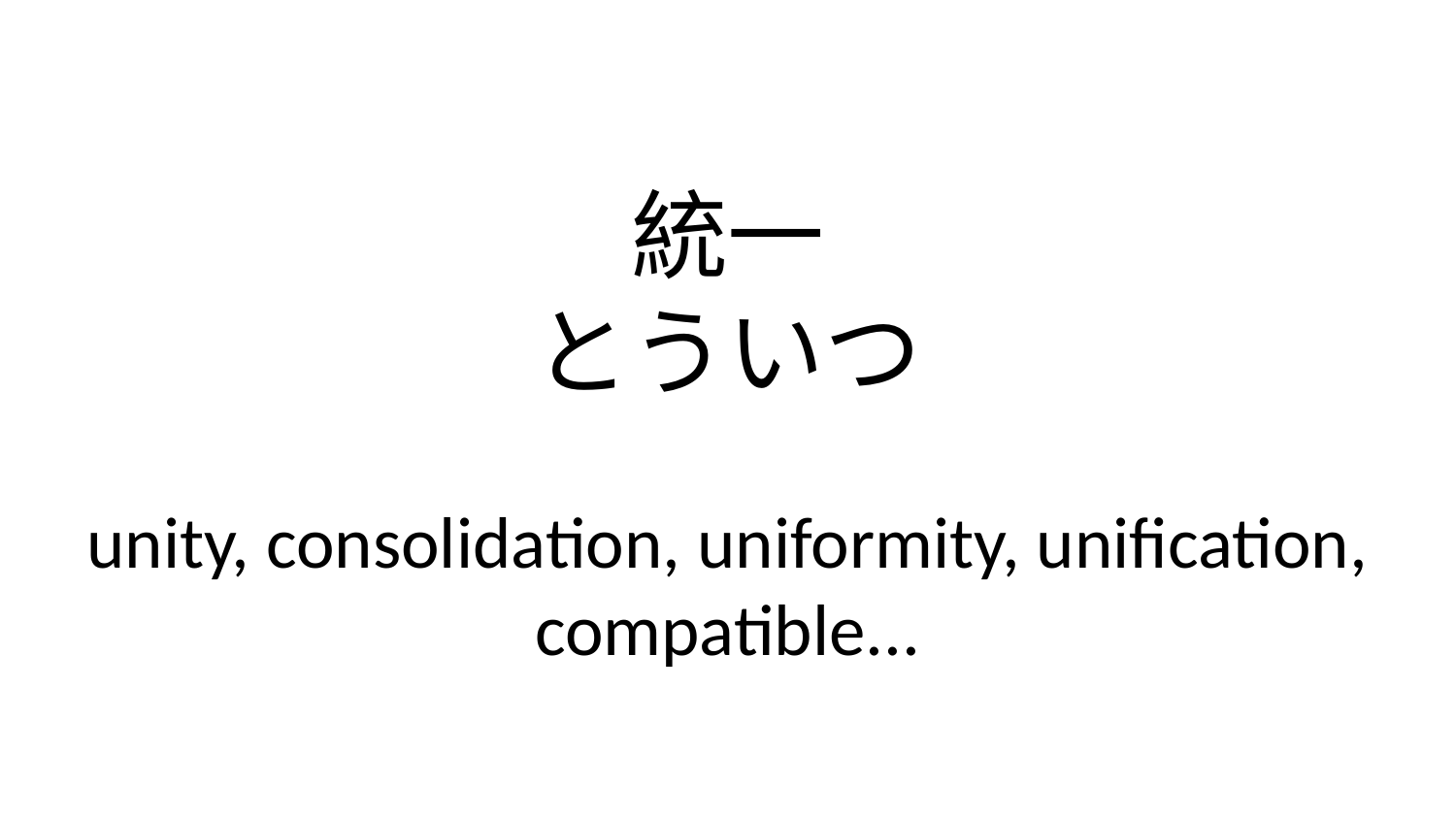

統一
とういつ
unity, consolidation, uniformity, unification, compatible...
541-555